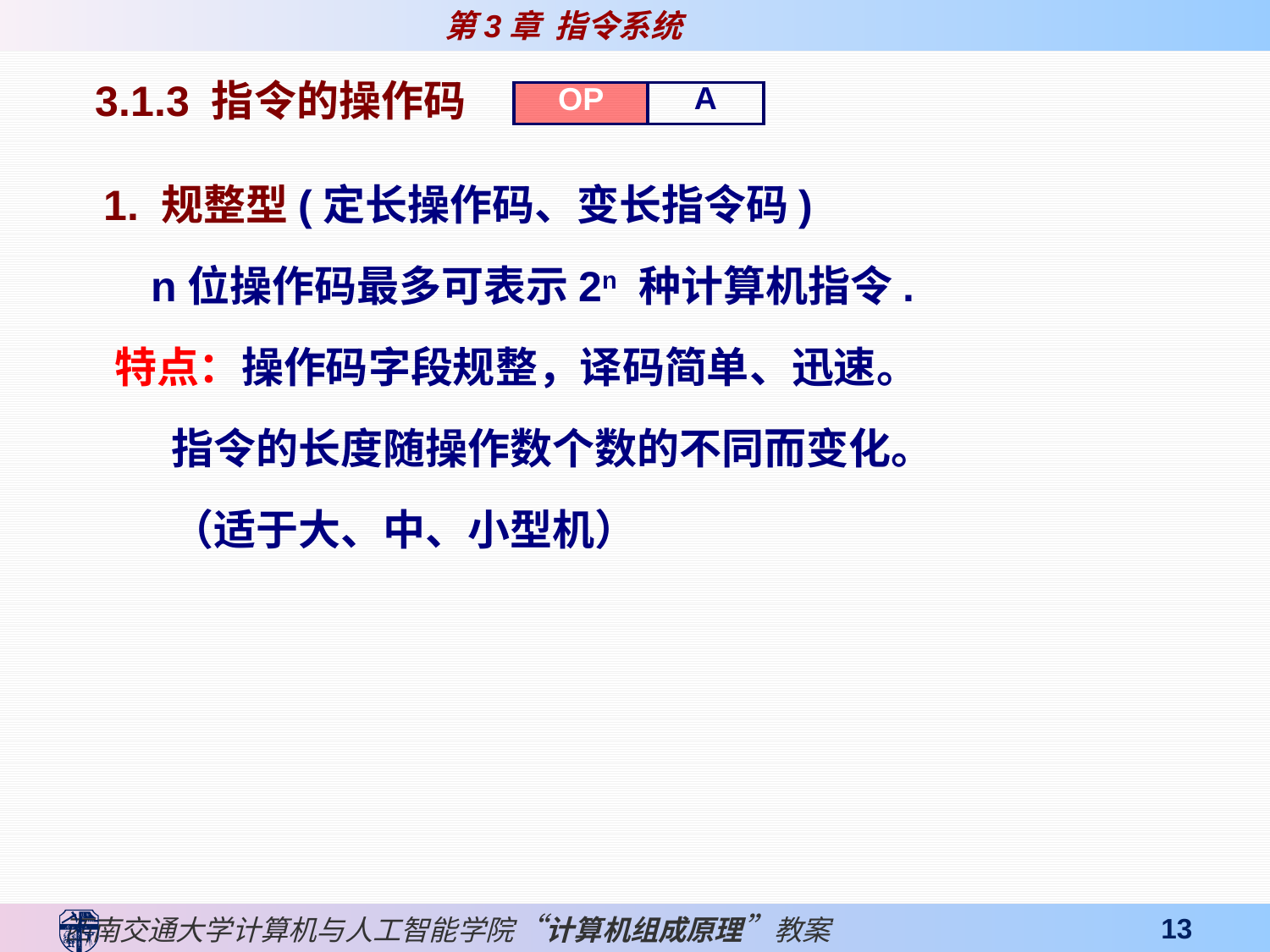

3.1.3 指令的操作码
A
OP
    1. 规整型(定长操作码、变长指令码)
        n位操作码最多可表示2n 种计算机指令.
     特点：操作码字段规整，译码简单、迅速。
           指令的长度随操作数个数的不同而变化。
           （适于大、中、小型机）